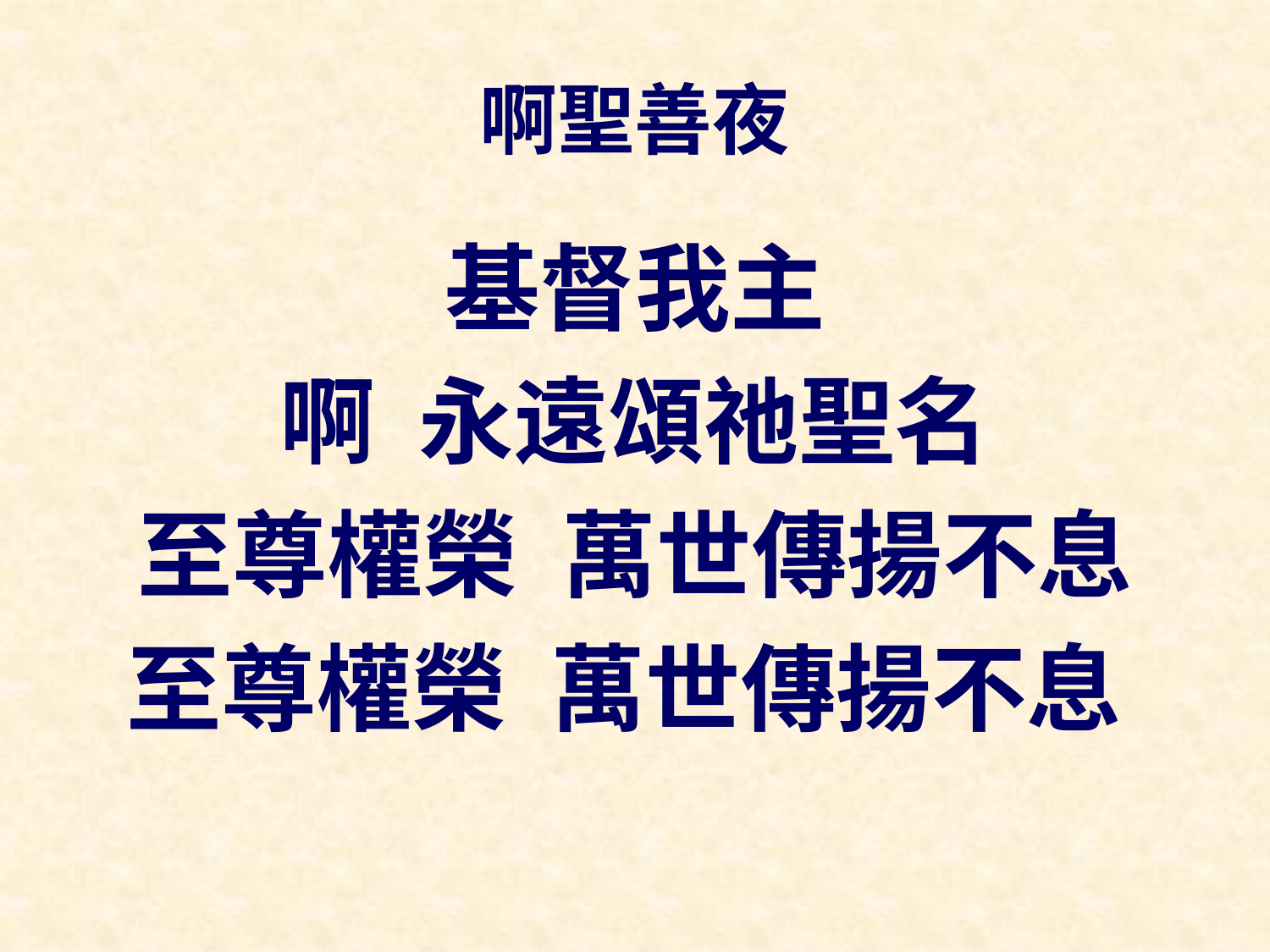

# 啊聖善夜
基督我主
啊  永遠頌祂聖名
至尊權榮  萬世傳揚不息
至尊權榮  萬世傳揚不息